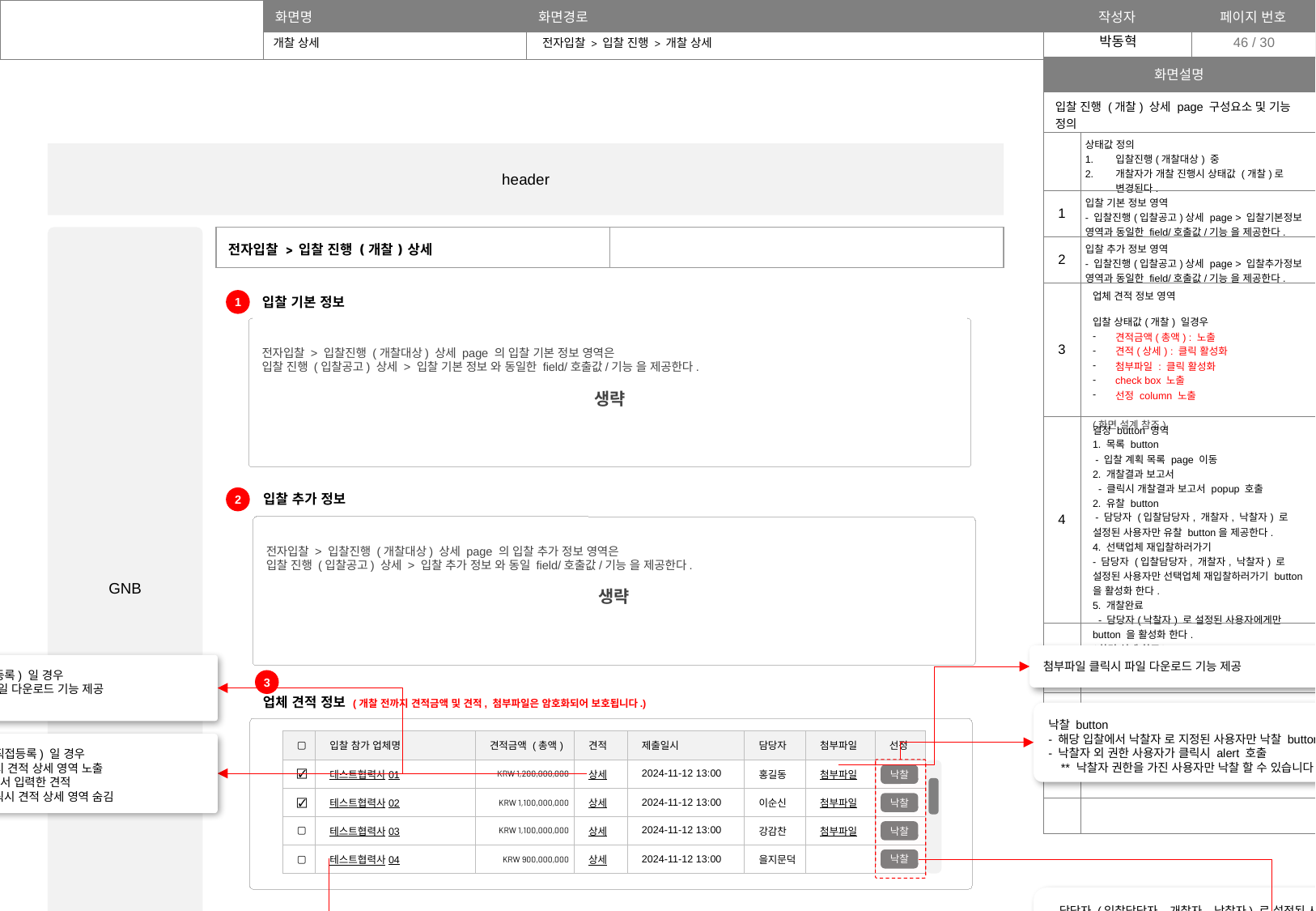

46
개찰 상세
전자입찰 > 입찰 진행 > 개찰 상세
| 화면설명 |  |
| --- | --- |
| 입찰 진행 (개찰) 상세 page 구성요소 및 기능 정의 |  |
|  | 상태값 정의 입찰진행(개찰대상) 중 개찰자가 개찰 진행시 상태값 (개찰)로 변경된다. |
| 1 | 입찰 기본 정보 영역 - 입찰진행(입찰공고)상세 page > 입찰기본정보 영역과 동일한 field/호출값/기능 을 제공한다. |
| 2 | 입찰 추가 정보 영역 - 입찰진행(입찰공고)상세 page > 입찰추가정보 영역과 동일한 field/호출값/기능 을 제공한다. |
| 3 | 업체 견적 정보 영역 입찰 상태값(개찰) 일경우 견적금액(총액) : 노출 견적(상세) : 클릭 활성화 첨부파일 : 클릭 활성화 check box 노출 선정 column 노출 (화면 설계 참조) |
| 4 | 결정 button 영역 1. 목록 button - 입찰 계획 목록 page 이동 2. 개찰결과 보고서 - 클릭시 개찰결과 보고서 popup 호출 2. 유찰 button - 담당자 (입찰담당자, 개찰자, 낙찰자) 로 설정된 사용자만 유찰 button을 제공한다. 4. 선택업체 재입찰하러가기 - 담당자 (입찰담당자, 개찰자, 낙찰자) 로 설정된 사용자만 선택업체 재입찰하러가기 button을 활성화 한다. 5. 개찰완료 - 담당자(낙찰자) 로 설정된 사용자에게만 button 을 활성화 한다. (화면 설계 참조) |
|  |  |
|  |  |
|  |  |
|  |  |
|  |  |
|  |  |
header
GNB
| 전자입찰 > 입찰 진행 (개찰) 상세 |  |
| --- | --- |
입찰 기본 정보
1

전자입찰 > 입찰진행 (개찰대상) 상세 page 의 입찰 기본 정보 영역은
입찰 진행 (입찰공고) 상세 > 입찰 기본 정보 와 동일한 field/호출값/기능 을 제공한다.

생략
입찰 추가 정보
2

전자입찰 > 입찰진행 (개찰대상) 상세 page 의 입찰 추가 정보 영역은
입찰 진행 (입찰공고) 상세 > 입찰 추가 정보 와 동일 field/호출값/기능 을 제공한다.

생략
업체 견적 정보 (개찰 전까지 견적금액 및 견적, 첨부파일은 암호화되어 보호됩니다.)

| ▢ | 입찰 참가 업체명 | 견적금액 (총액) | 견적 | 제출일시 | 담당자 | 첨부파일 | 선정 |
| --- | --- | --- | --- | --- | --- | --- | --- |
| ☑️ | 테스트협력사01 | KRW 1,200,000,000 | 상세 | 2024-11-12 13:00 | 홍길동 | 첨부파일 |  |
|  |  |  |  |  |  |  |  |
| ☑️ | 테스트협력사02 | KRW 1,100,000,000 | 상세 | 2024-11-12 13:00 | 이순신 | 첨부파일 |  |
| ▢ | 테스트협력사03 | KRW 1,100,000,000 | 상세 | 2024-11-12 13:00 | 강감찬 | 첨부파일 |  |
| ▢ | 테스트협력사04 | KRW 900,000,000 | 상세 | 2024-11-12 13:00 | 을지문덕 |  |  |
첨부파일 클릭시 파일 다운로드 기능 제공
내역방식 (파일등록) 일 경우
- 상세 클릭시 파일 다운로드 기능 제공
3

낙찰
업체 견적 정보 (개찰 전까지 견적금액 및 견적, 첨부파일은 암호화되어 보호됩니다.)

낙찰 button
- 해당 입찰에서 낙찰자 로 지정된 사용자만 낙찰 button 활성화
- 낙찰자 외 권한 사용자가 클릭시 alert 호출
   ** 낙찰자 권한을 가진 사용자만 낙찰 할 수 있습니다. **
| 품목명 | 규격 | 수량 | 단위 | 견적단가 | 견적합계 |
| --- | --- | --- | --- | --- | --- |
| 테스트 상품01 | 테스트규격01 | 100,000 | EA | 10,000 | 1,000,000,000 |
| 테스트 상품02 | 테스트규격02 | 10,000 | EA | 10,000 | 100,000,000 |
| 테스트 상품03 | 테스트규격03 | 10,000 | EA | 10,000 | 100,000,000 |
| 테스트 상품테스트상⋯ | 테스트규격테스트규격0⋯ | 10,000 | 박스 | 10,000 | 100,000,000 |

| ▢ | 입찰 참가 업체명 | 견적금액 (총액) | 견적 | 제출일시 | 담당자 | 첨부파일 | 선정 |
| --- | --- | --- | --- | --- | --- | --- | --- |
| ☑️ | 테스트협력사01 | KRW 1,200,000,000 | 상세 | 2024-11-12 13:00 | 홍길동 | 첨부파일 |  |
| ☑️ | 테스트협력사02 | KRW 1,100,000,000 | 상세 | 2024-11-12 13:00 | 이순신 | 첨부파일 |  |
| ▢ | 테스트협력사03 | KRW 1,100,000,000 | 상세 | 2024-11-12 13:00 | 강감찬 | 첨부파일 |  |
| ▢ | 테스트협력사04 | KRW 900,000,000 | 상세 | 2024-11-12 13:00 | 을지문덕 |  |  |
내역방식 (내역직접등록) 일 경우
상세 클릭시 견적 상세 영역 노출
- 협력사에서 입력한 견적
상세 재클릭시 견적 상세 영역 숨김

낙찰
낙찰
낙찰
낙찰
낙찰
낙찰
- 담당자 (입찰담당자, 개찰자, 낙찰자) 로 설정된 사용자만 선택업체 재입찰하러가기 button을 활성화 한다.
- 선택한 업체가 없을 경우 alert 호출
   ** 재입찰을 진행할 업체를 선택해 주세요. **
낙찰

4
목록
개찰결과 보고서
유찰
선택업체 재입찰하러가기
개찰 완료
담당자 (입찰담당자, 개찰자, 낙찰자) 로 설정된 사용자만 유찰 button을 제공한다.
footer

| 낙찰 | X |
| --- | --- |

| 유찰 | X |
| --- | --- |
| 제출 이력 | X |
| --- | --- |

선택업체만으로 재입찰을 진행하시겠습니까?
[테스트협력사04]업체로 낙찰처리 합니다.
아래 낙찰 시 추가렵의 사항이 있을 경우 입력해 주십시오.
낙찰 하시겠습니까?
유찰 하시면 아래 유찰사유가  입찰 참가 업체에게 이메일로 발송 됩니다.
| 차수 | 입찰참가업체명 | 견적금액(총액) | 담당자 | 제출일시 |
| --- | --- | --- | --- | --- |
| 1 | 테스트협력사04 | KRW 1,000,000,000 | 을지문덕 | 2024-11-12 11:00 |
| 2 | 테스트협력사04 | KRW 900,000,000 | 을지문덕 | 2024-11-12 13:00 |
(선택) 추가 협의 사항 입력
(필수) 유찰 사유 입력
재입찰
취소
낙찰
취소
유찰
취소
닫기

| 재입찰 | X |
| --- | --- |

| 개찰결과 보고서 |
| --- |
입찰 상태값 : 유찰 로 변경
입찰 참가자 에게 이메일 발송
해당 업체 낙찰 상태 (Y) 저장
재입찰 하시면 아래 재입찰 사유가  선택 업체에게 이메일로 발송 됩니다.
입찰정보
수신인 : 입찰 참가자
발송 매체 : E-mail

제목 : [팬택 e-bidding] 입찰 유찰처리 (CB3호 스퀴즈닙롤 스페어롤 신규구매 件)

내용 :

안녕하십니까
팬택 전자입찰 e-bidding 입니다.

입찰명 [CB3호 스퀴즈닙롤 스페어롤 신규구매 件] 를 유찰처리 하였습니다.
아래 유찰 사유를 확인해 주십시오

감사합니다.

- 유찰사유
테스트 사유로 유찰되었습니다.
(필수) 재입찰 사유 입력

| 입찰번호 | C202401005 |
| --- | --- |
| 입찰명 | CB3호 스퀴즈닙롤 스페어롤 신규구매 件 |
| --- | --- |
낙찰된 협력사 에게 이메일 발송
취소
재입찰
| 입찰방식 | 지명경쟁입찰 |
| --- | --- |
| 입찰참가자격 | 테스트 참가 자격 |
| --- | --- |
수신인 : 낙찰 협력사의 담당자
발송 매체 : E-mail

제목 : [팬택 e-bidding] 낙찰 (CB3호 스퀴즈닙롤 스페어롤 신규구매 件)

내용 :

안녕하십니까
팬택 전자입찰 e-bidding 입니다.

입찰명 [CB3호 스퀴즈닙롤 스페어롤 신규구매 件] 에 업체선정 되었습니다.
자세한 내용은 e-bidding 시스템에 로그인하여 입찰내용 확인 및 낙찰확인을 하시기 바랍니다.
(낙찰확인은 계약과 관련 없는 내부절차 입니다.)

감사합니다.

- 추가합의사항
납품은 계약일로부터 10일 이내로 한다.
재입찰 협력사 에게 이메일 발송
| 특수조건 | 1. 스쿼즈닙룰 제작 및 성적서 제출 2. 검토 후 현장납품 |
| --- | --- |
| 현장설명일시 | 2024-01-11 15:00 |
| --- | --- |
수신인 : 재입찰 협력사의 담당자
발송 매체 : E-mail

제목 : [팬택 e-bidding] 재입찰 (CB3호 스퀴즈닙롤 스페어롤 신규구매 件)

내용 :

입찰명 [CB3호 스퀴즈닙롤 스페어롤 신규구매 件] 이 재입찰 되었습니다.
아래 재입찰 사유를 확인해 주시고 e-bidding 시스템에 로그인하여 다시 한번 투찰 해 주십시오

감사합니다.

- 재입찰사유
잘못된 입찰공지로 인해 재입찰 합니다.
| 현장설명장소 | 접견실 |
| --- | --- |
| 낙찰자결정방법 | 최저가 |
| --- | --- |
| 입찰일시 | 2024-11-11 13:00 ~ 2024-11-15 15:00 |
| --- | --- |

업체 선정을 완료하시겠습니까?
| 납품조건 | 테스트 납품 조건 |
| --- | --- |
| 금액기준 | VAT 별도 |
| --- | --- |
| 예산금액 | 1,300,000,000 원 |
| --- | --- |
| 입찰담당자 | 강입찰 |
| --- | --- |
완료
취소
| 계열사공유 | 비공유 |
| --- | --- |
입찰 상태값 : 입찰 완료 로 변경
투찰 내역
낙찰된 협력사 에게 문자 발송
재입찰 협력사 에게 문자 발송
| 순위 | 업체명 | 대표자 | 낙찰금액 | 예산대비 | 구분 |
| --- | --- | --- | --- | --- | --- |
| 1 | 테스트 공급사03 | 강대표 | KRW 1,100,000,000 | 86.4% |  |
| 2 | 테스트 공급사02 | 홍길동 | KRW 1,100,000,000 | 86.4% |  |
| 3 | 테스트 공급사01 | 이순신 | KRW 1,300,000,000 | 100% |  |

입찰이 완료되었습니다.
수신인 : 낙찰 협력사의 담당자
발송 매체 : 문자

내용 :

참여하신 입찰에(C202403035) 낙찰되었습니다.
확인바랍니다.
수신인 : 재입찰 협력사의 담당자
발송 매체 : 문자

내용 :

팬택씨앤에스에서 재입찰을 공고하였습니다.
확인바랍니다.
닫기
닫기
인쇄
입찰 진행 목록 page 이동
입찰 기본 정보 중 아래 항목의 값을 변경한다.
입찰방식(지명경쟁입찰) 로 변경
입찰참가업체 (선택한 협력사)로 변경